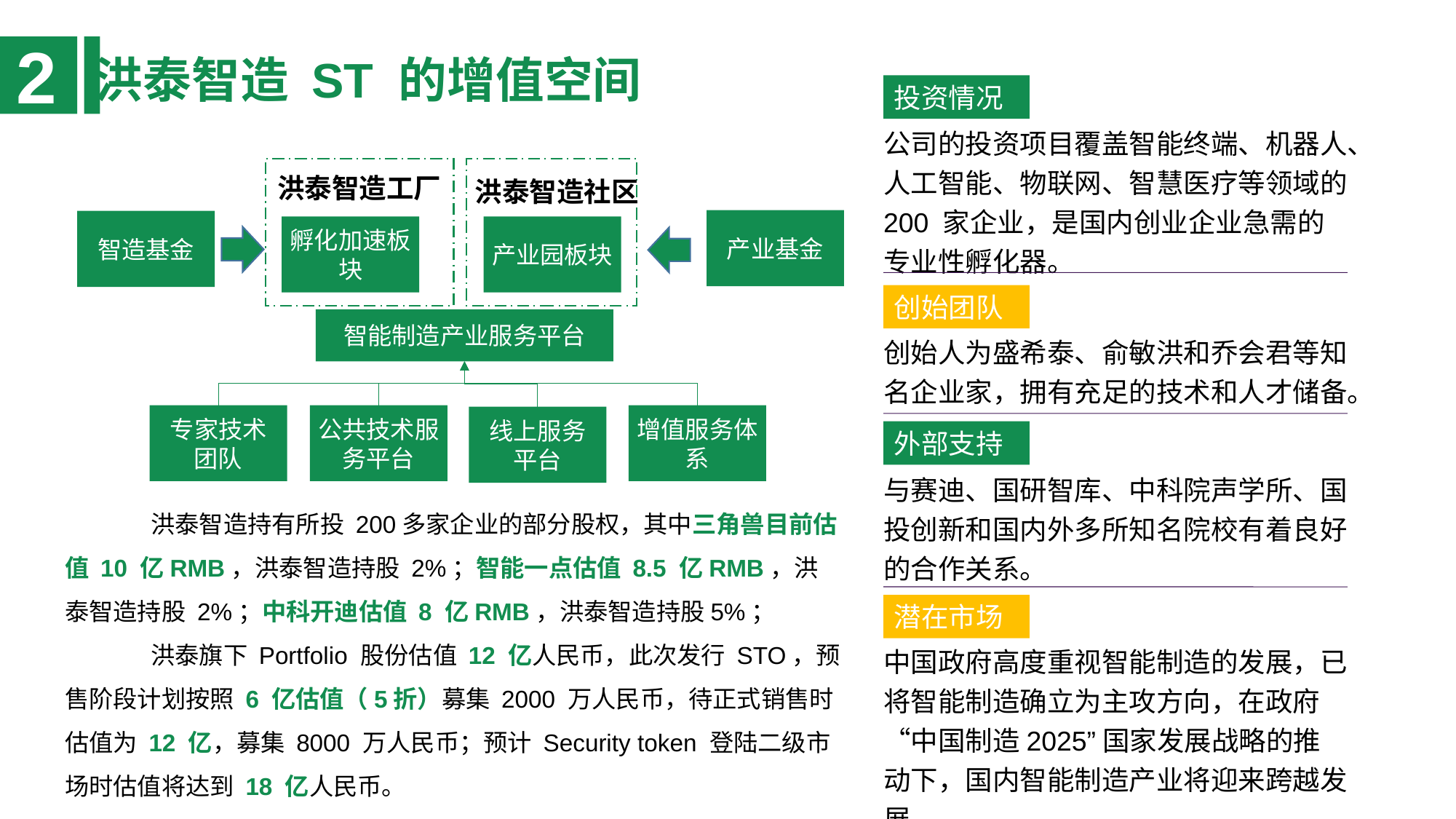

2

洪泰智造 ST 的增值空间
投资情况
公司的投资项目覆盖智能终端、机器人、人工智能、物联网、智慧医疗等领域的200 家企业，是国内创业企业急需的专业性孵化器。

洪泰智造工厂
洪泰智造社区
产业基金
智造基金
孵化加速板块
产业园板块

创始团队
智能制造产业服务平台
创始人为盛希泰、俞敏洪和乔会君等知名企业家，拥有充足的技术和人才储备。
专家技术
团队
公共技术服务平台
增值服务体系
线上服务
平台

外部支持
与赛迪、国研智库、中科院声学所、国投创新和国内外多所知名院校有着良好的合作关系。
洪泰智造持有所投 200多家企业的部分股权，其中三角兽目前估值 10 亿RMB，洪泰智造持股 2%；智能一点估值 8.5 亿RMB，洪泰智造持股 2%；中科开迪估值 8 亿RMB，洪泰智造持股5%；
洪泰旗下 Portfolio 股份估值 12 亿人民币，此次发行 STO，预售阶段计划按照 6 亿估值（5折）募集 2000 万人民币，待正式销售时估值为 12 亿，募集 8000 万人民币；预计 Security token 登陆二级市场时估值将达到 18 亿人民币。

潜在市场
中国政府高度重视智能制造的发展，已将智能制造确立为主攻方向，在政府“中国制造2025”国家发展战略的推动下，国内智能制造产业将迎来跨越发展。